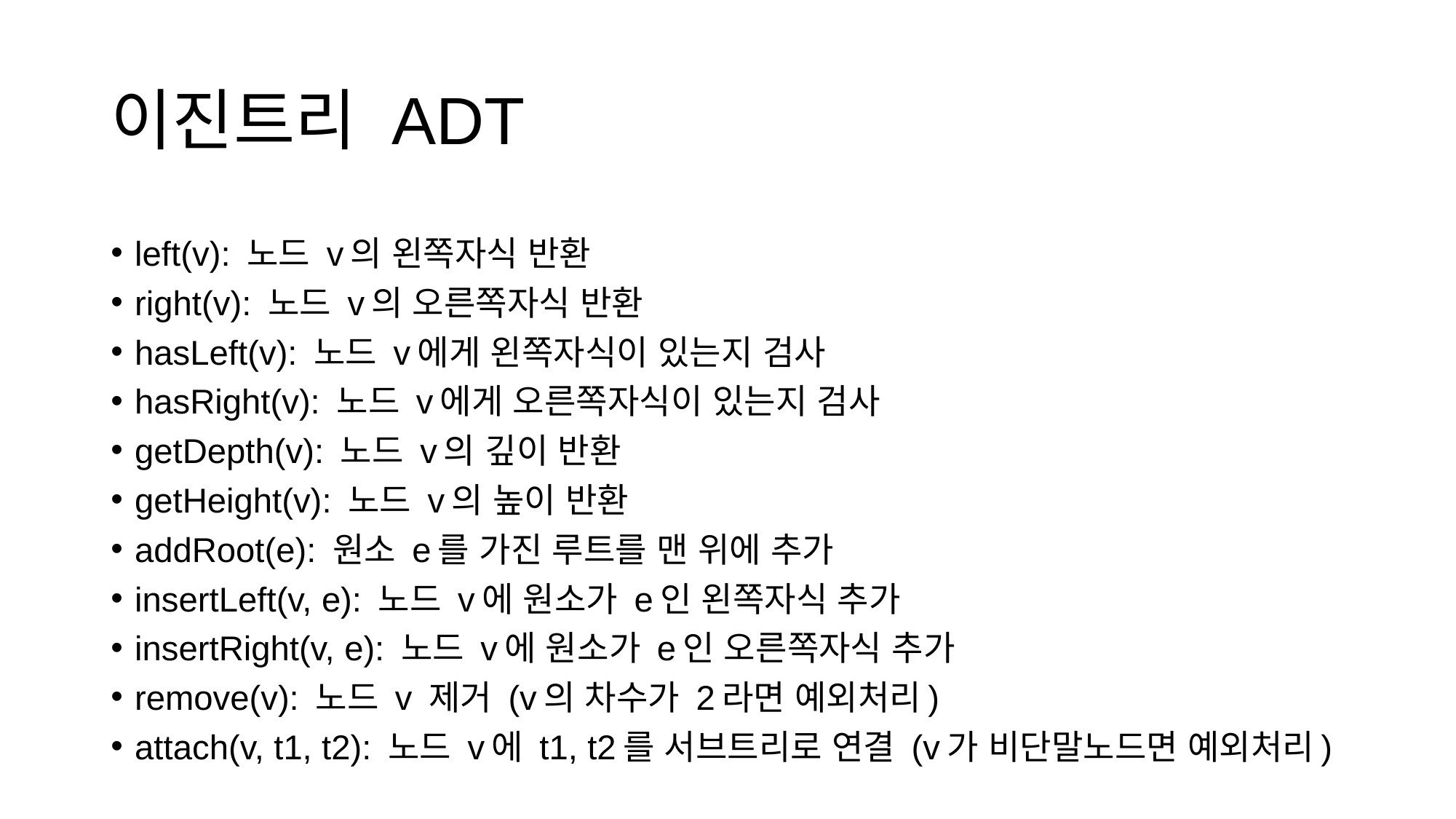

# 이진트리 ADT
left(v): 노드 v의 왼쪽자식 반환
right(v): 노드 v의 오른쪽자식 반환
hasLeft(v): 노드 v에게 왼쪽자식이 있는지 검사
hasRight(v): 노드 v에게 오른쪽자식이 있는지 검사
getDepth(v): 노드 v의 깊이 반환
getHeight(v): 노드 v의 높이 반환
addRoot(e): 원소 e를 가진 루트를 맨 위에 추가
insertLeft(v, e): 노드 v에 원소가 e인 왼쪽자식 추가
insertRight(v, e): 노드 v에 원소가 e인 오른쪽자식 추가
remove(v): 노드 v 제거 (v의 차수가 2라면 예외처리)
attach(v, t1, t2): 노드 v에 t1, t2를 서브트리로 연결 (v가 비단말노드면 예외처리)